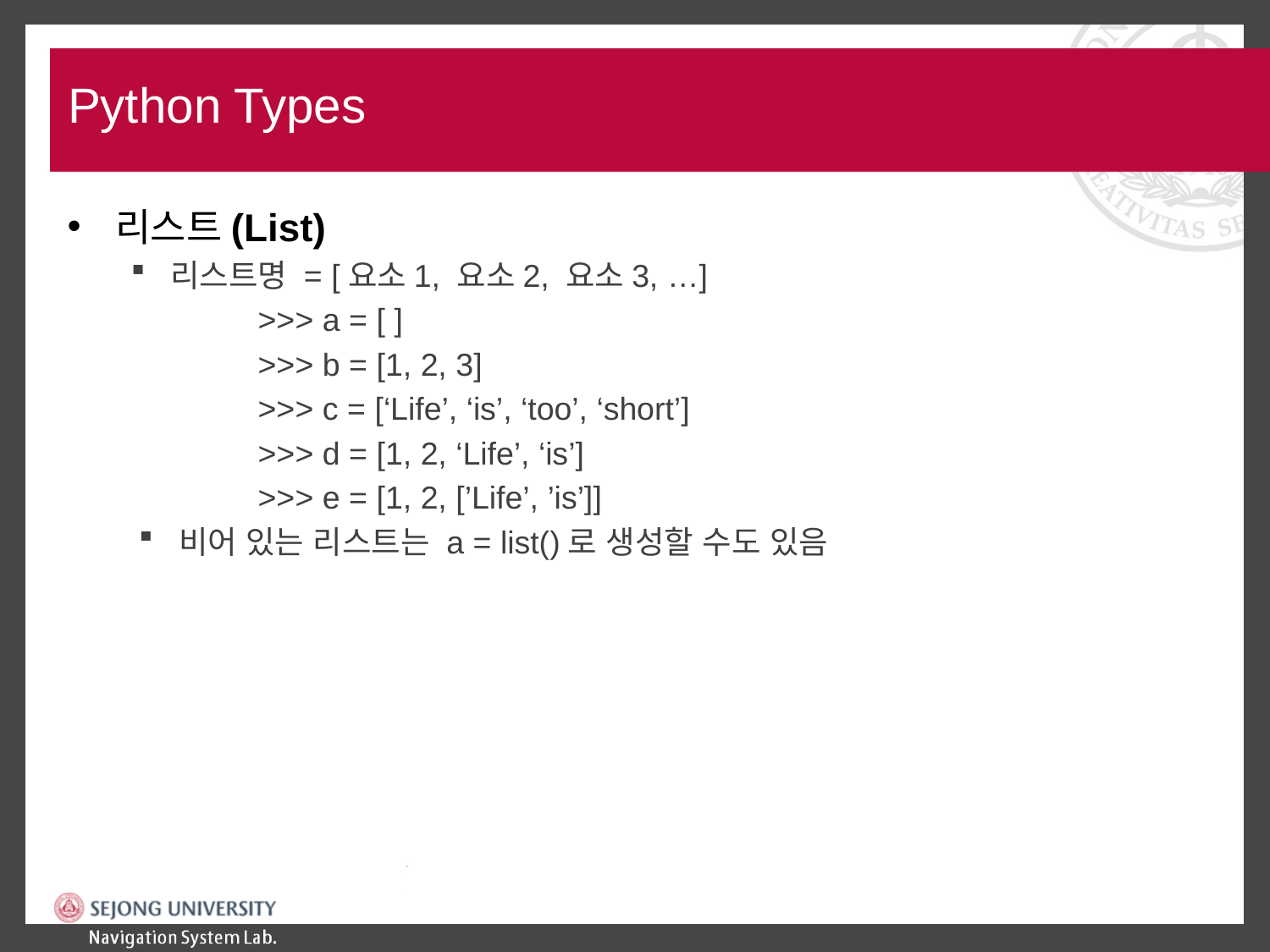

# Python Types
리스트(List)
리스트명 = [요소1, 요소2, 요소3, …]
>>> a = [ ]
>>> b = [1, 2, 3]
>>> c = [‘Life’, ‘is’, ‘too’, ‘short’]
>>> d = [1, 2, ‘Life’, ‘is’]
>>> e = [1, 2, [’Life’, ’is’]]
비어 있는 리스트는 a = list()로 생성할 수도 있음